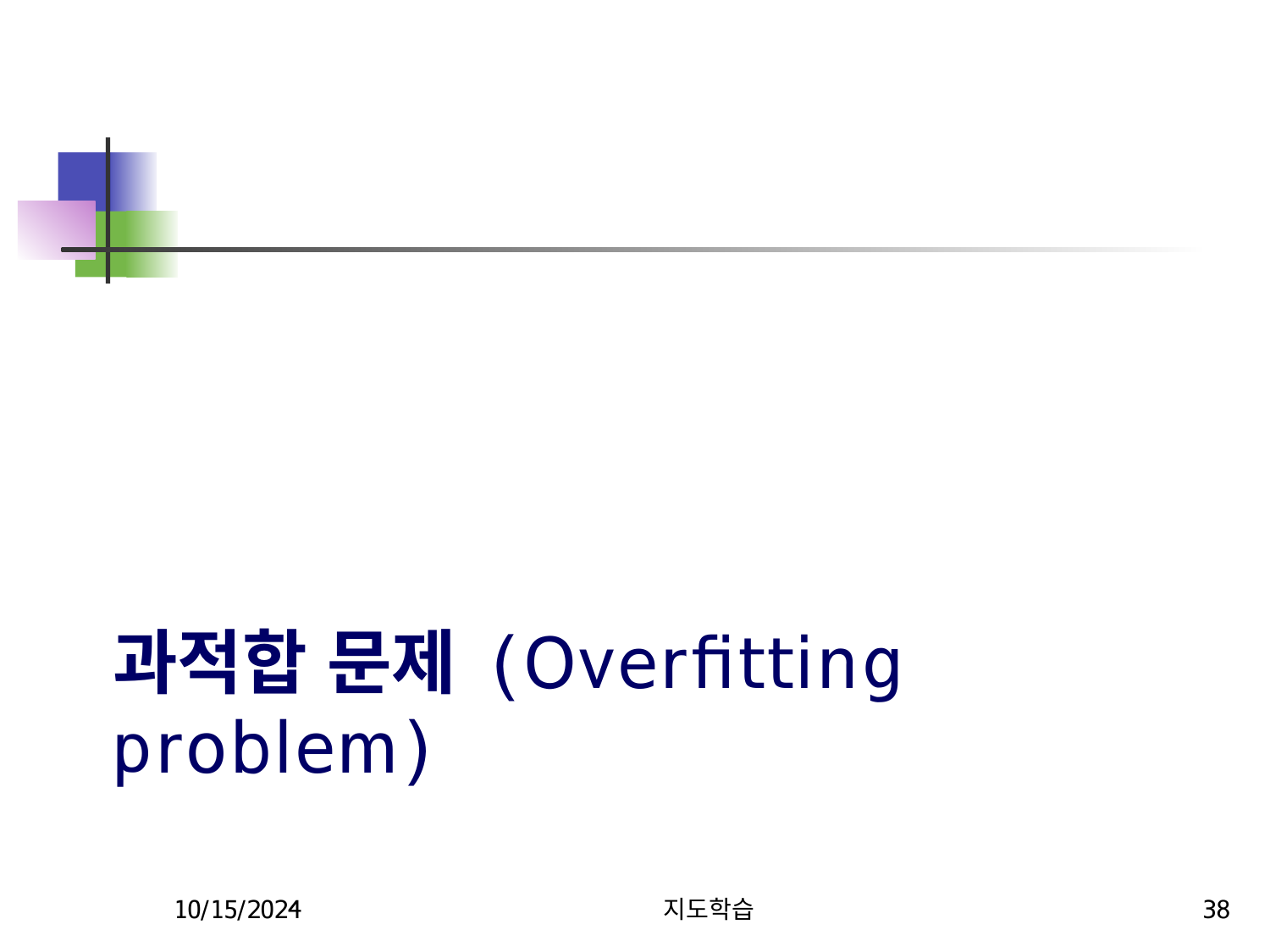

# 과적합 문제 (Overfitting problem)
10/15/2024
지도학습
38